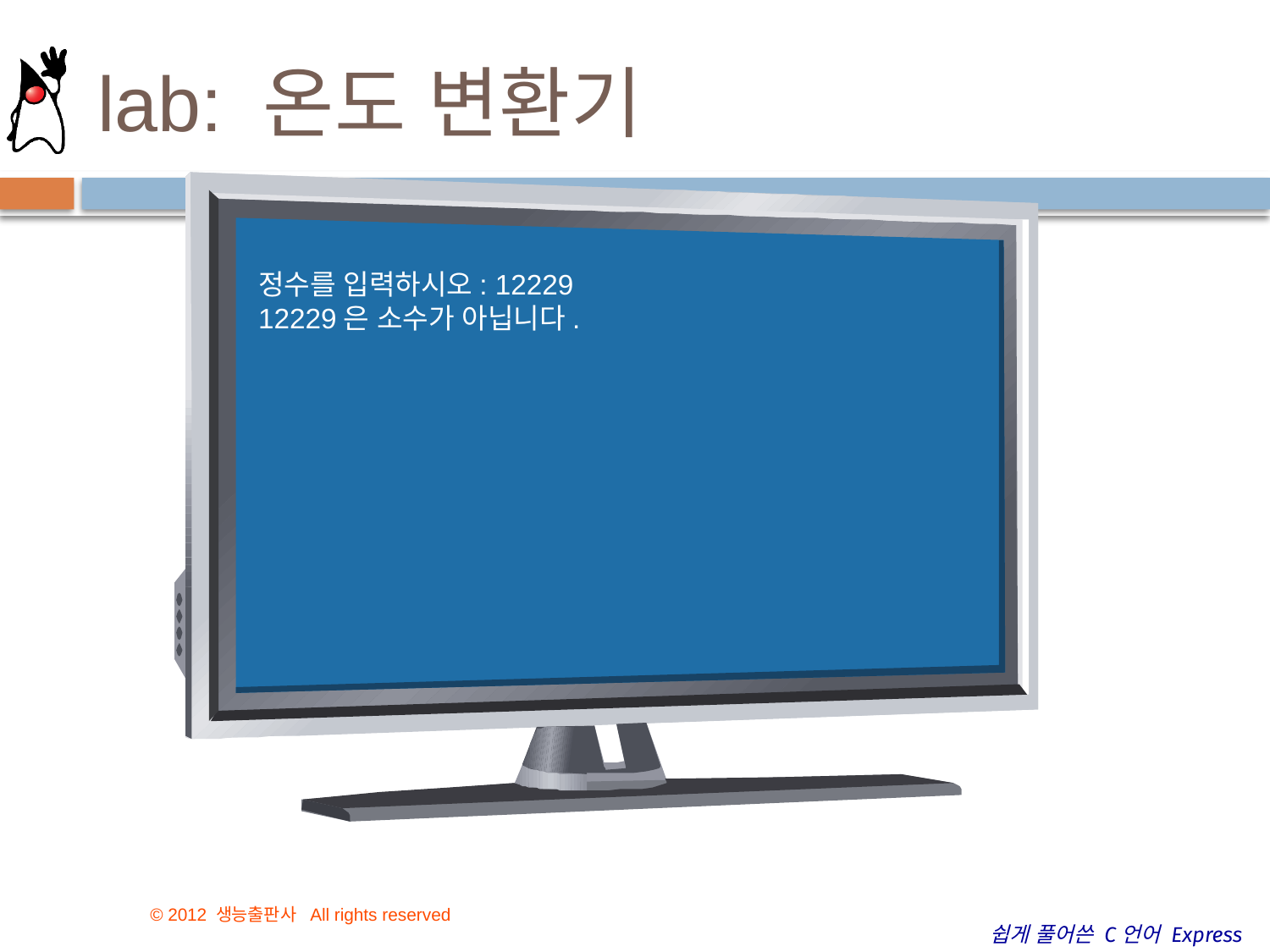

# lab: 온도 변환기

정수를 입력하시오: 12229
12229은 소수가 아닙니다.